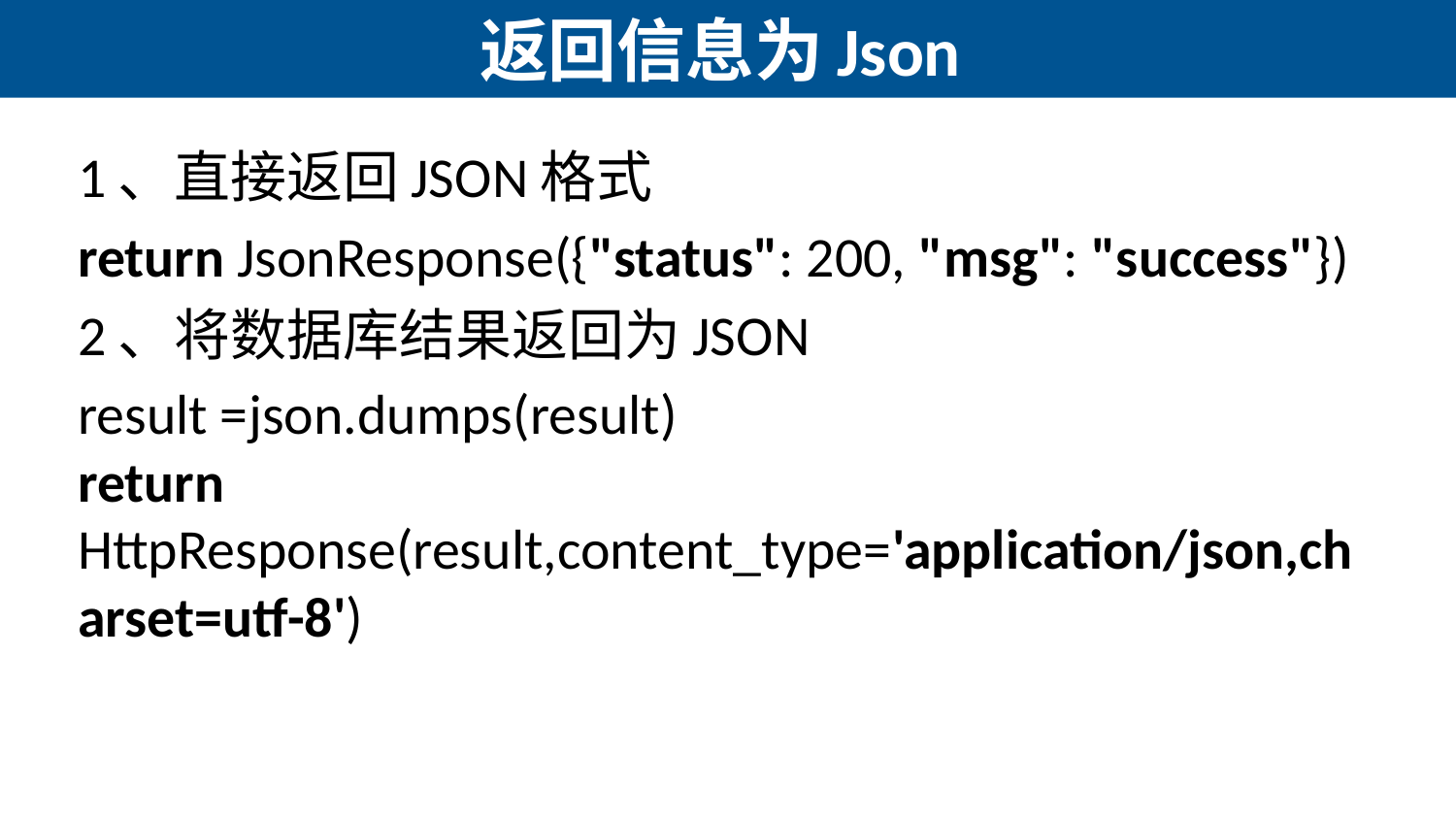

# 返回信息为Json
1、直接返回JSON格式
return JsonResponse({"status": 200, "msg": "success"})
2、将数据库结果返回为JSON
result =json.dumps(result)
return HttpResponse(result,content_type='application/json,charset=utf-8')